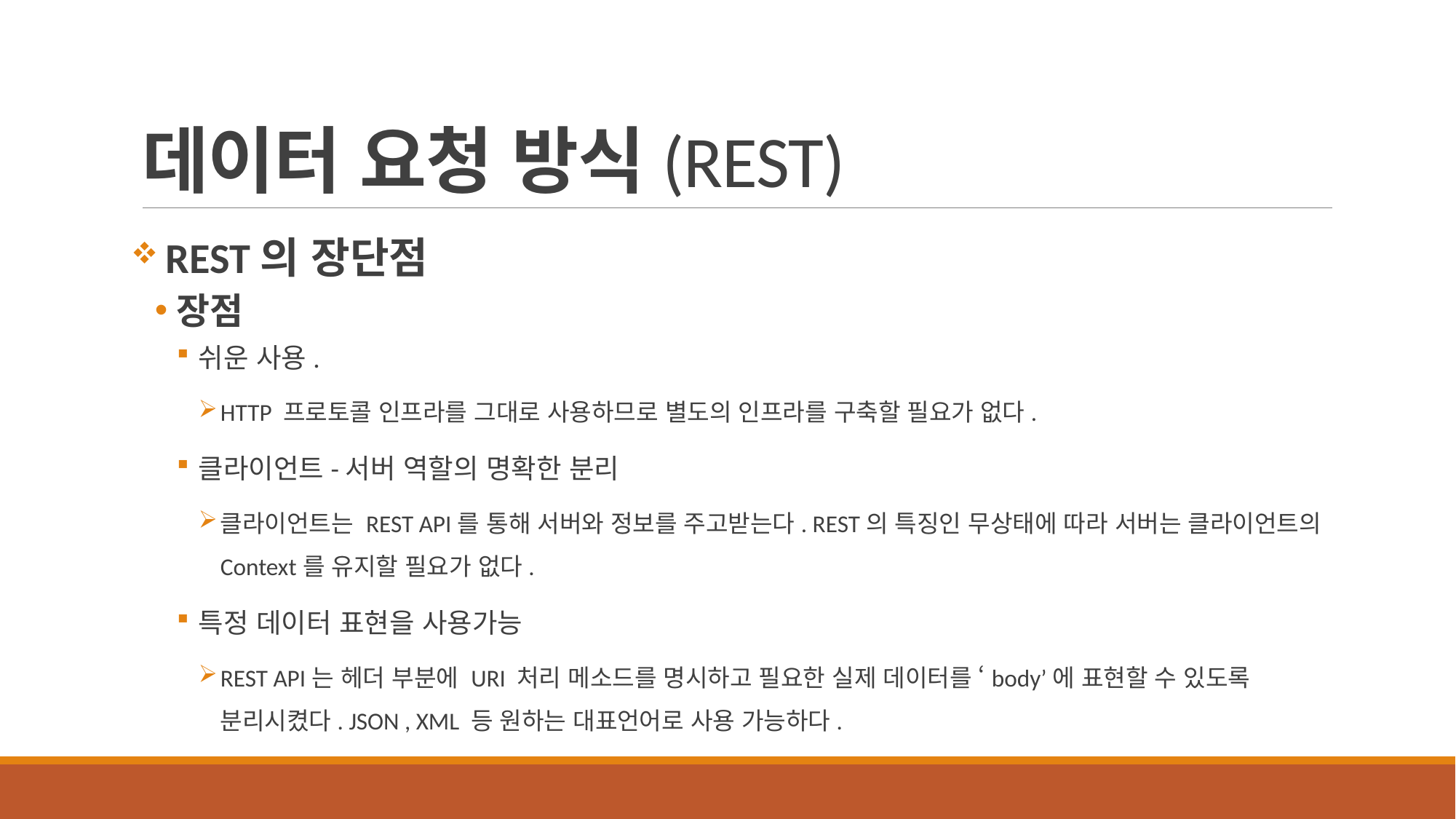

# 데이터 요청 방식(REST)
 REST의 장단점
장점
쉬운 사용.
HTTP 프로토콜 인프라를 그대로 사용하므로 별도의 인프라를 구축할 필요가 없다.
클라이언트-서버 역할의 명확한 분리
클라이언트는 REST API를 통해 서버와 정보를 주고받는다. REST의 특징인 무상태에 따라 서버는 클라이언트의 Context를 유지할 필요가 없다.
특정 데이터 표현을 사용가능
REST API는 헤더 부분에 URI 처리 메소드를 명시하고 필요한 실제 데이터를 ‘body’에 표현할 수 있도록 분리시켰다. JSON , XML 등 원하는 대표언어로 사용 가능하다.